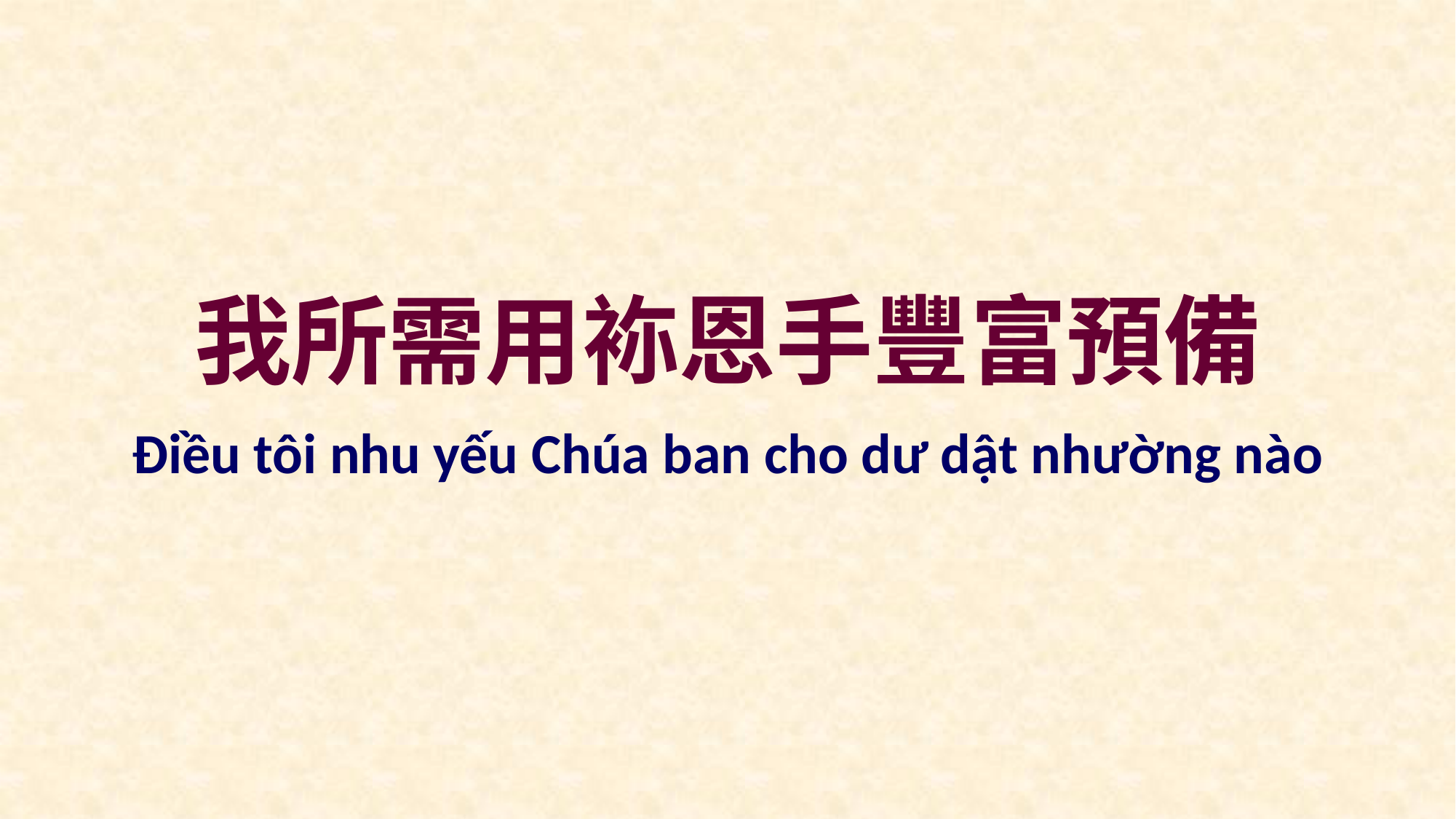

我所需用袮恩手豐富預備
Điều tôi nhu yếu Chúa ban cho dư dật nhường nào